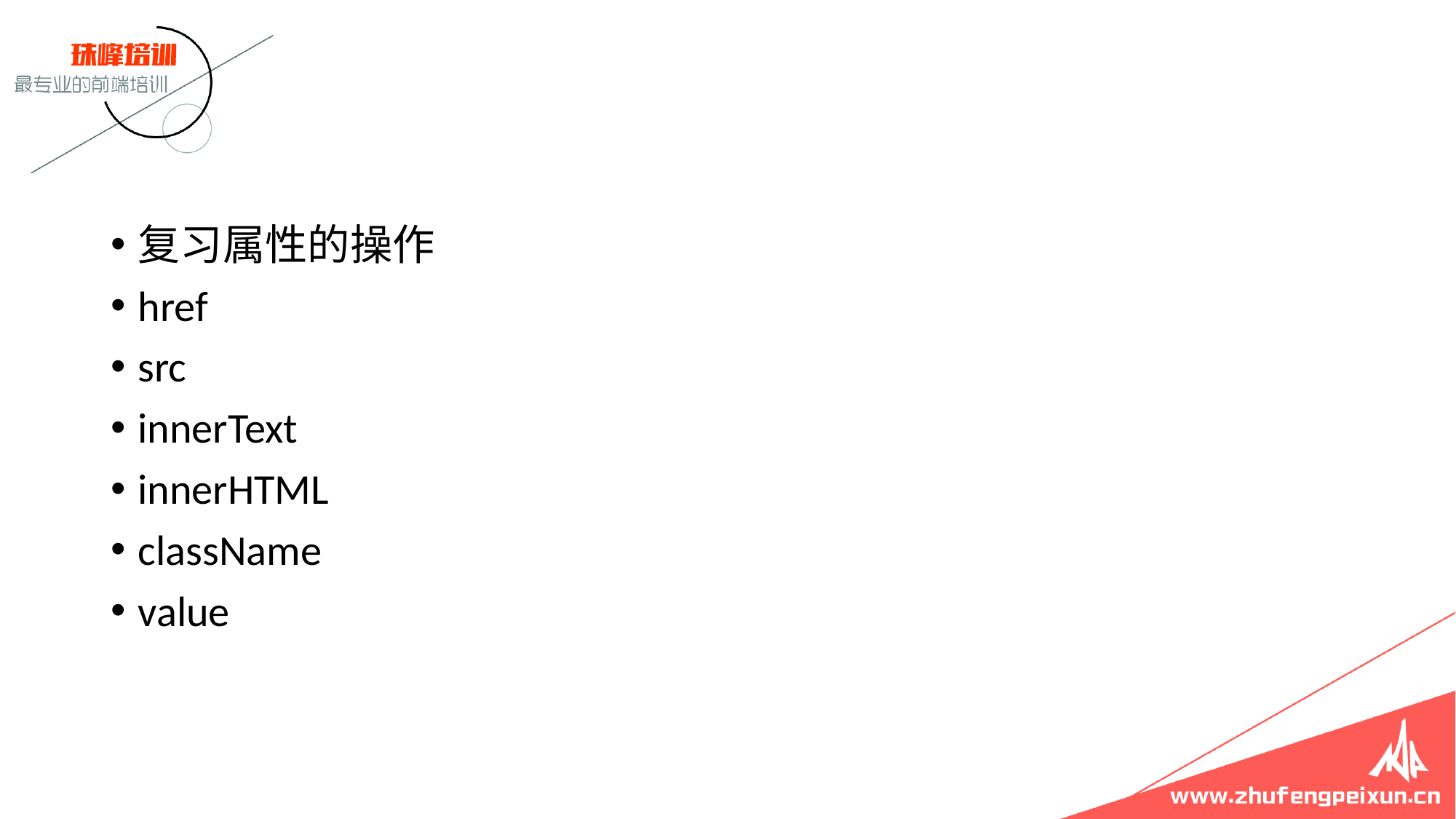

#
复习属性的操作
href
src
innerText
innerHTML
className
value